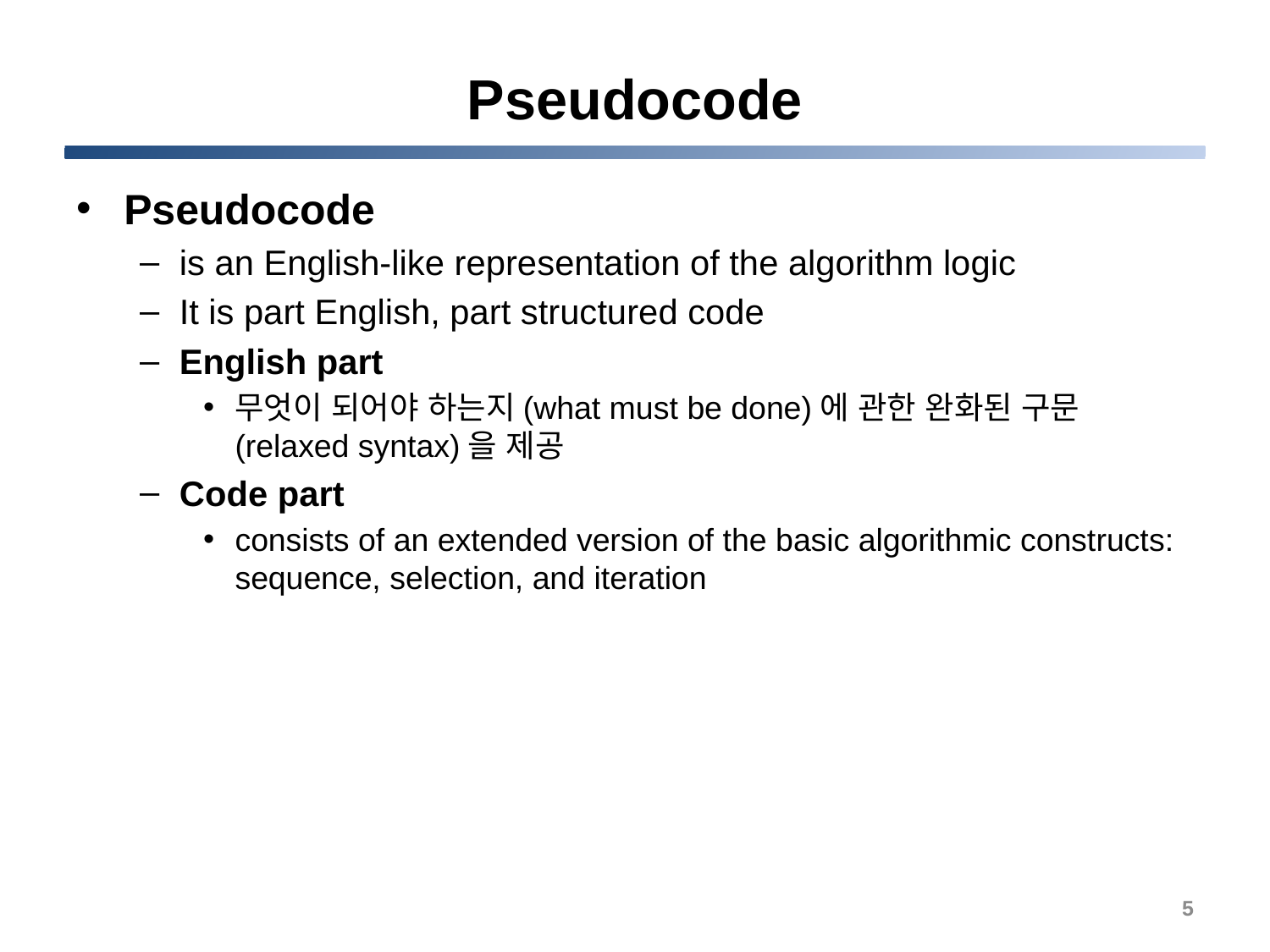

# Pseudocode
Pseudocode
is an English-like representation of the algorithm logic
It is part English, part structured code
English part
무엇이 되어야 하는지(what must be done)에 관한 완화된 구문(relaxed syntax)을 제공
Code part
consists of an extended version of the basic algorithmic constructs: sequence, selection, and iteration
5